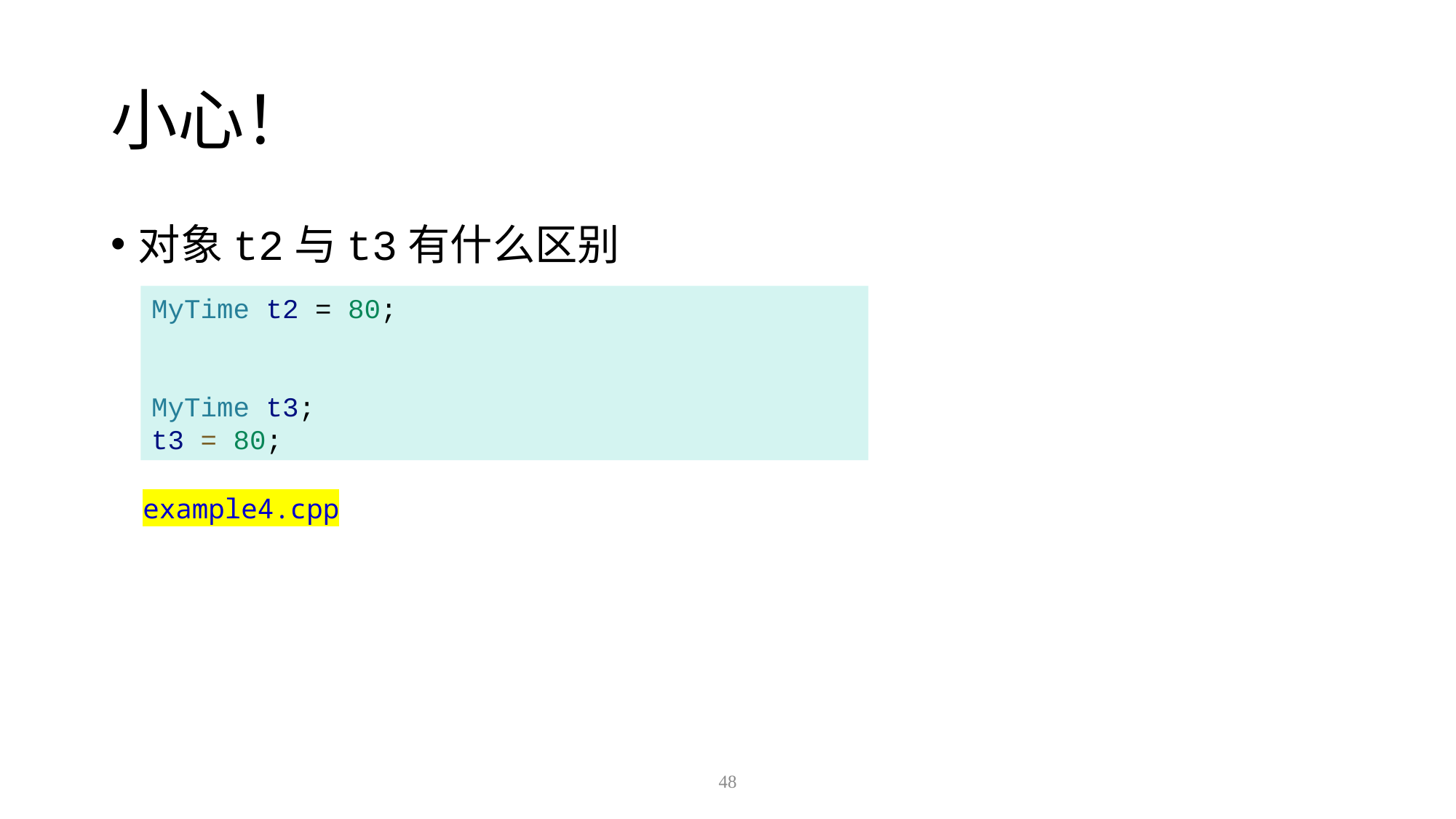

# 小心！
对象t2与t3有什么区别
MyTime t2 = 80;

MyTime t3;
t3 = 80;
example4.cpp
48